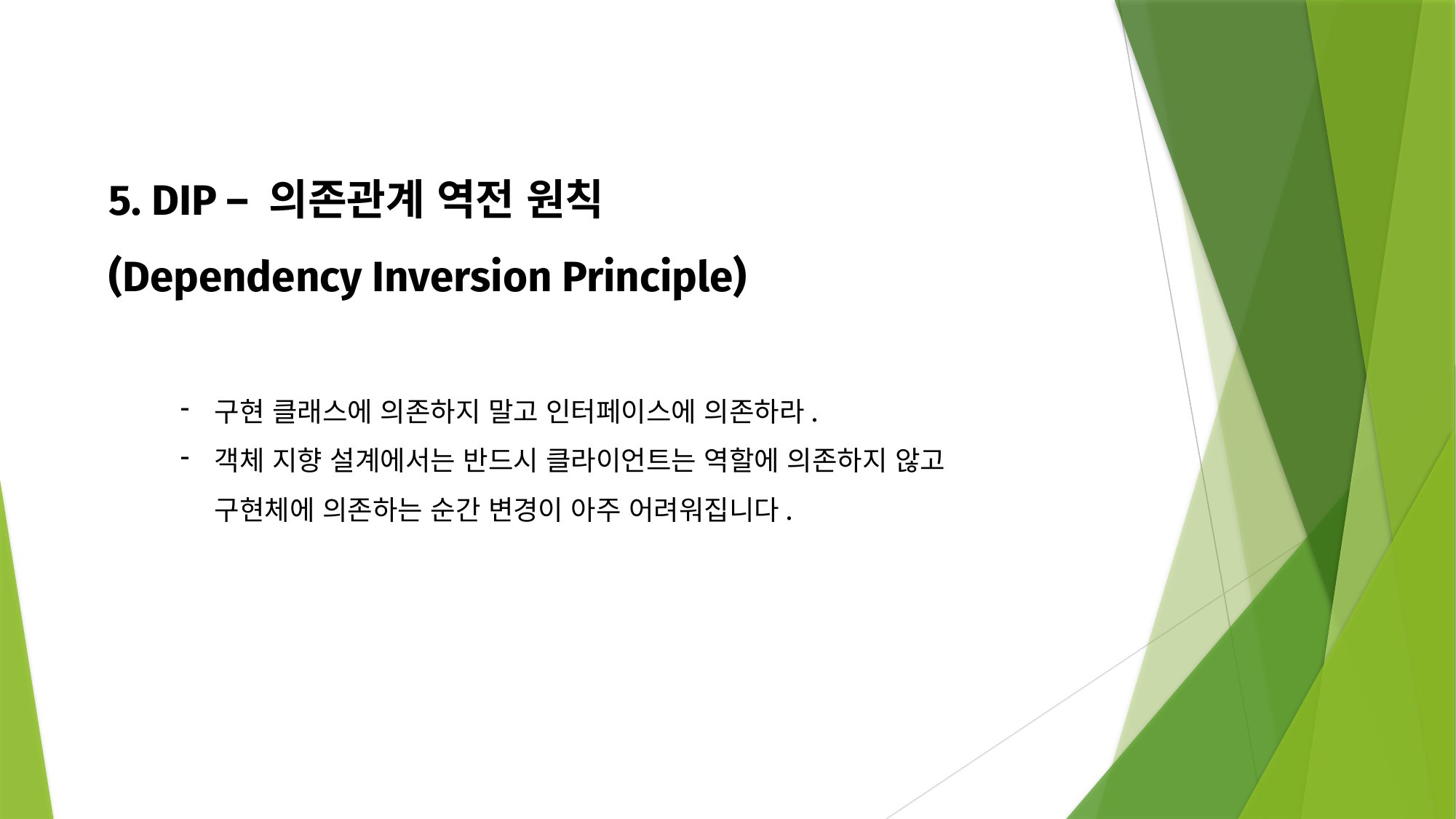

5. DIP – 의존관계 역전 원칙
(Dependency Inversion Principle)
구현 클래스에 의존하지 말고 인터페이스에 의존하라.
객체 지향 설계에서는 반드시 클라이언트는 역할에 의존하지 않고
구현체에 의존하는 순간 변경이 아주 어려워집니다.